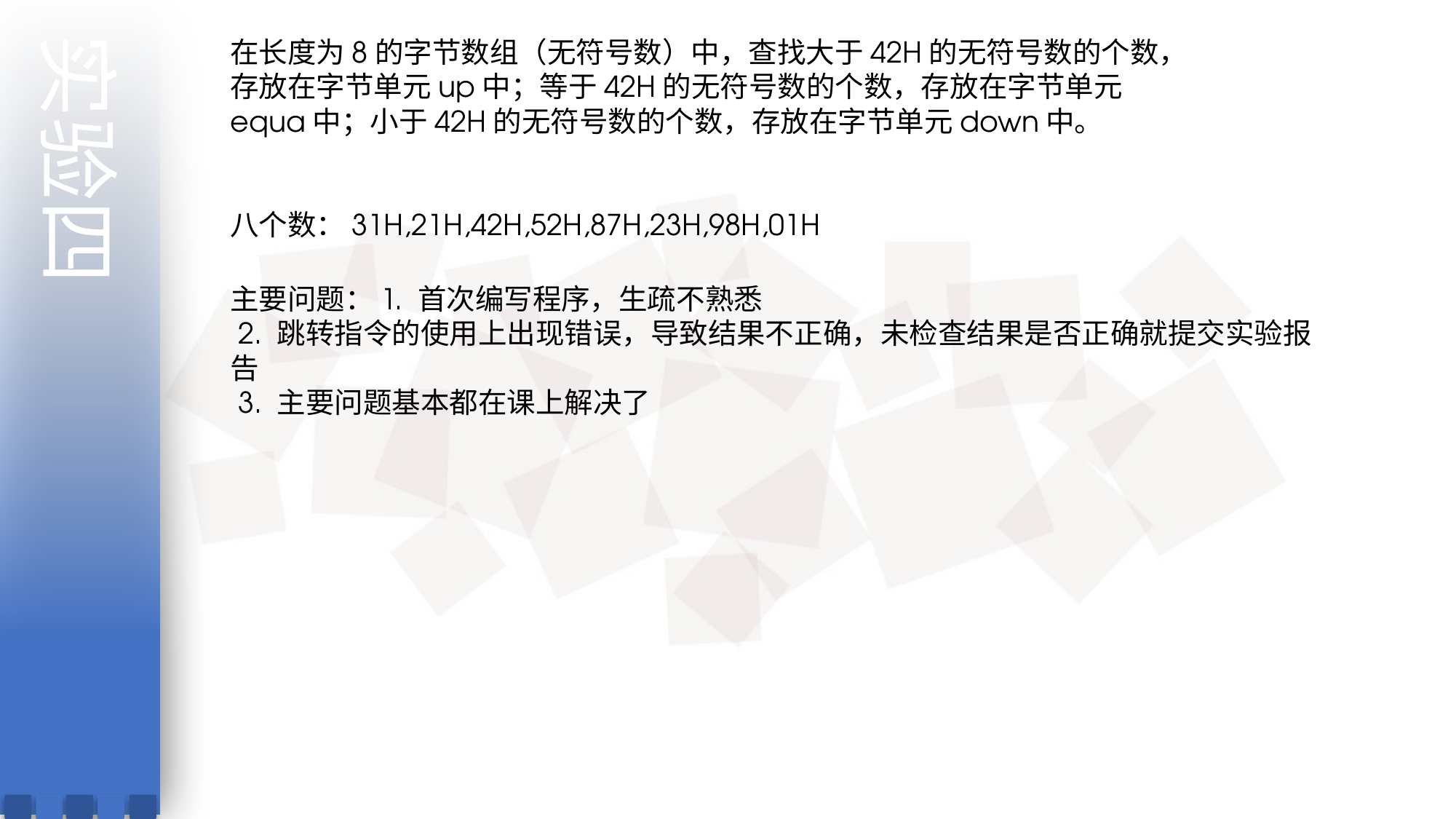

实验四
在长度为8的字节数组（无符号数）中，查找大于42H的无符号数的个数，存放在字节单元up中；等于42H的无符号数的个数，存放在字节单元equa中；小于42H的无符号数的个数，存放在字节单元down中。

八个数：31H,21H,42H,52H,87H,23H,98H,01H
主要问题：1. 首次编写程序，生疏不熟悉
 2. 跳转指令的使用上出现错误，导致结果不正确，未检查结果是否正确就提交实验报告
 3. 主要问题基本都在课上解决了